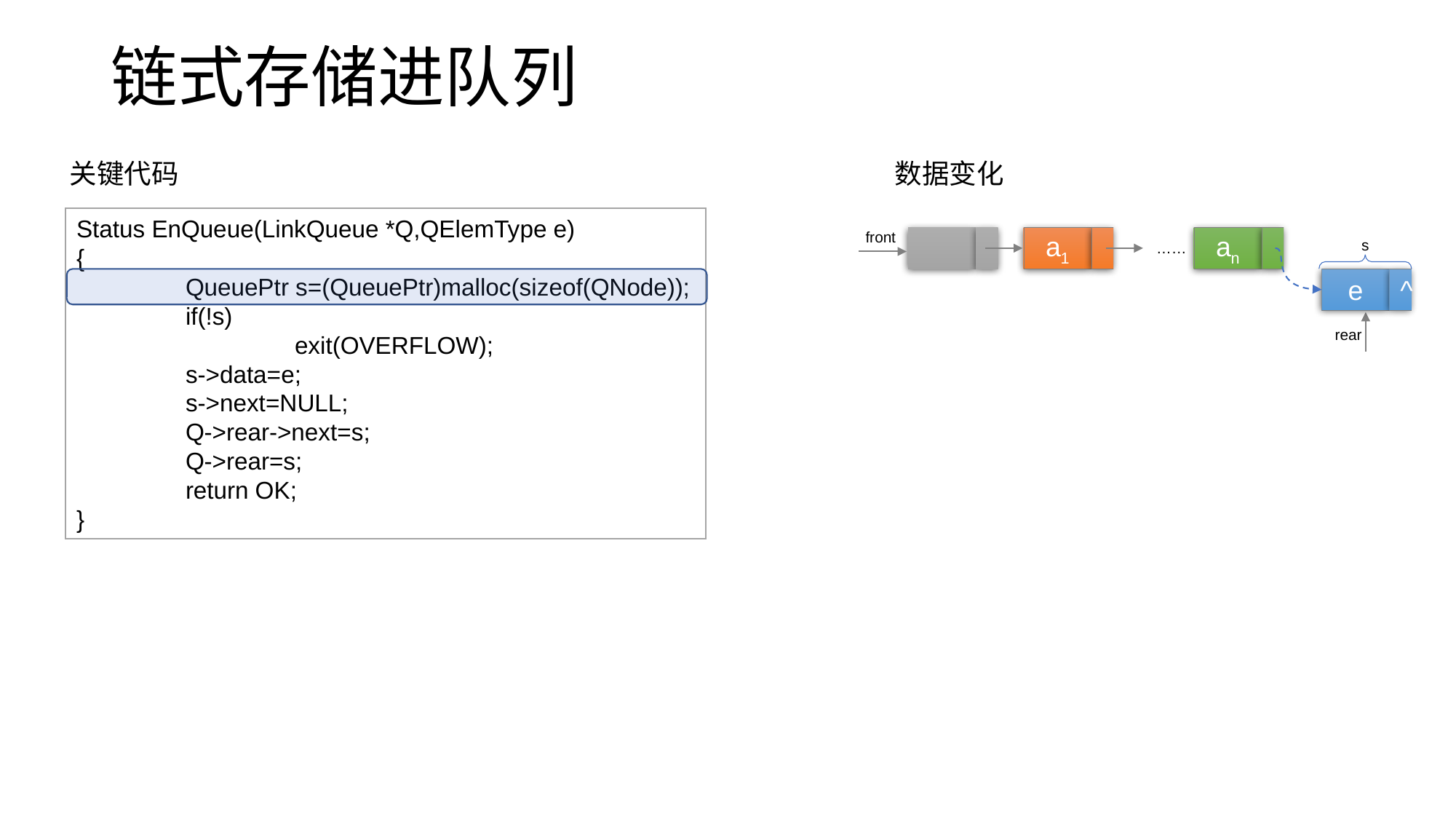

# 链式存储进队列
关键代码
数据变化
Status EnQueue(LinkQueue *Q,QElemType e)
{
	QueuePtr s=(QueuePtr)malloc(sizeof(QNode));
	if(!s)
		exit(OVERFLOW);
	s->data=e;
	s->next=NULL;
	Q->rear->next=s;
	Q->rear=s;
	return OK;
}
front

a1

an

s
e
^
……

rear